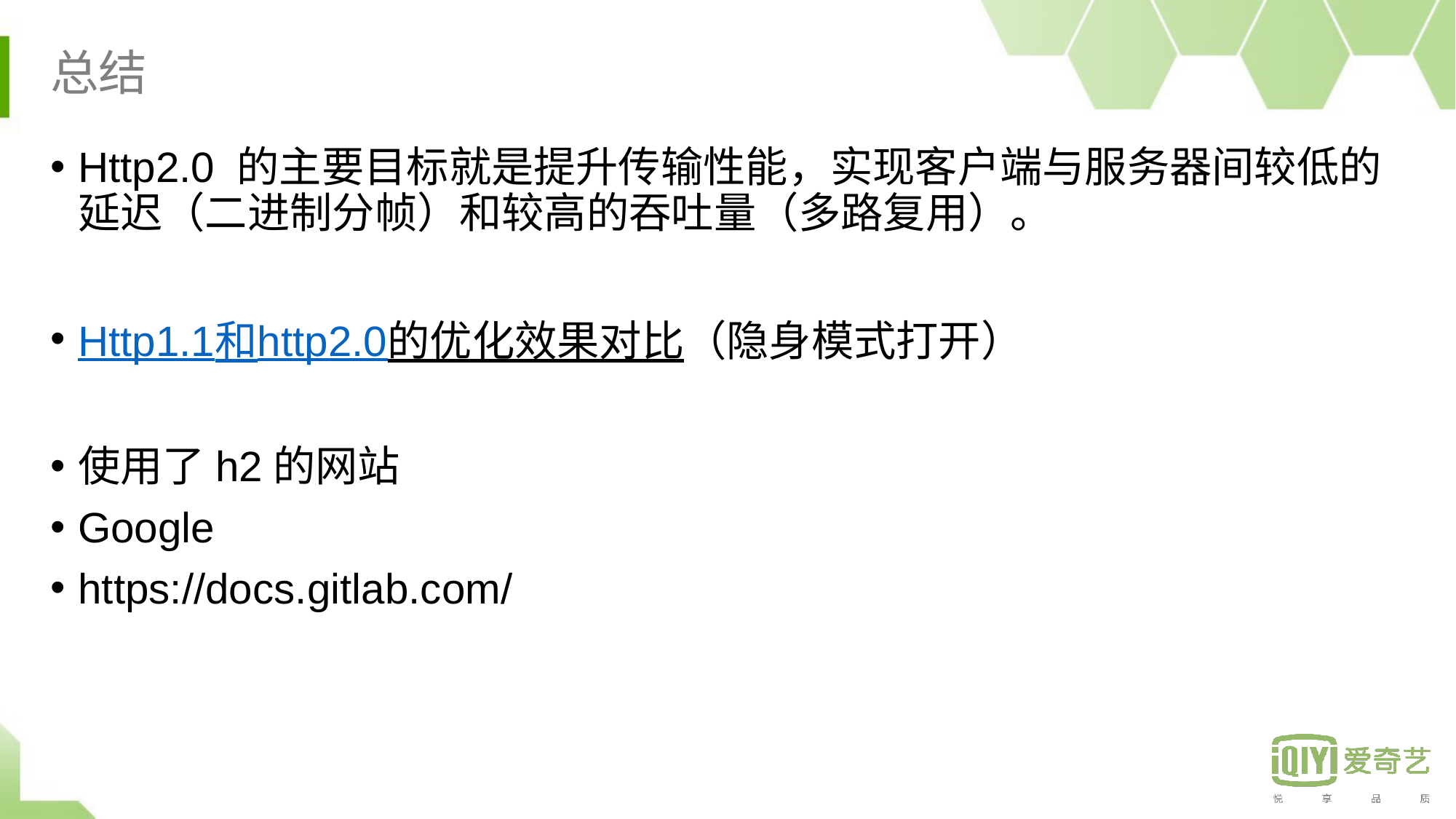

# 总结
Http2.0 的主要目标就是提升传输性能，实现客户端与服务器间较低的延迟（二进制分帧）和较高的吞吐量（多路复用）。

Http1.1和http2.0的优化效果对比（隐身模式打开）

使用了h2的网站
Google
https://docs.gitlab.com/